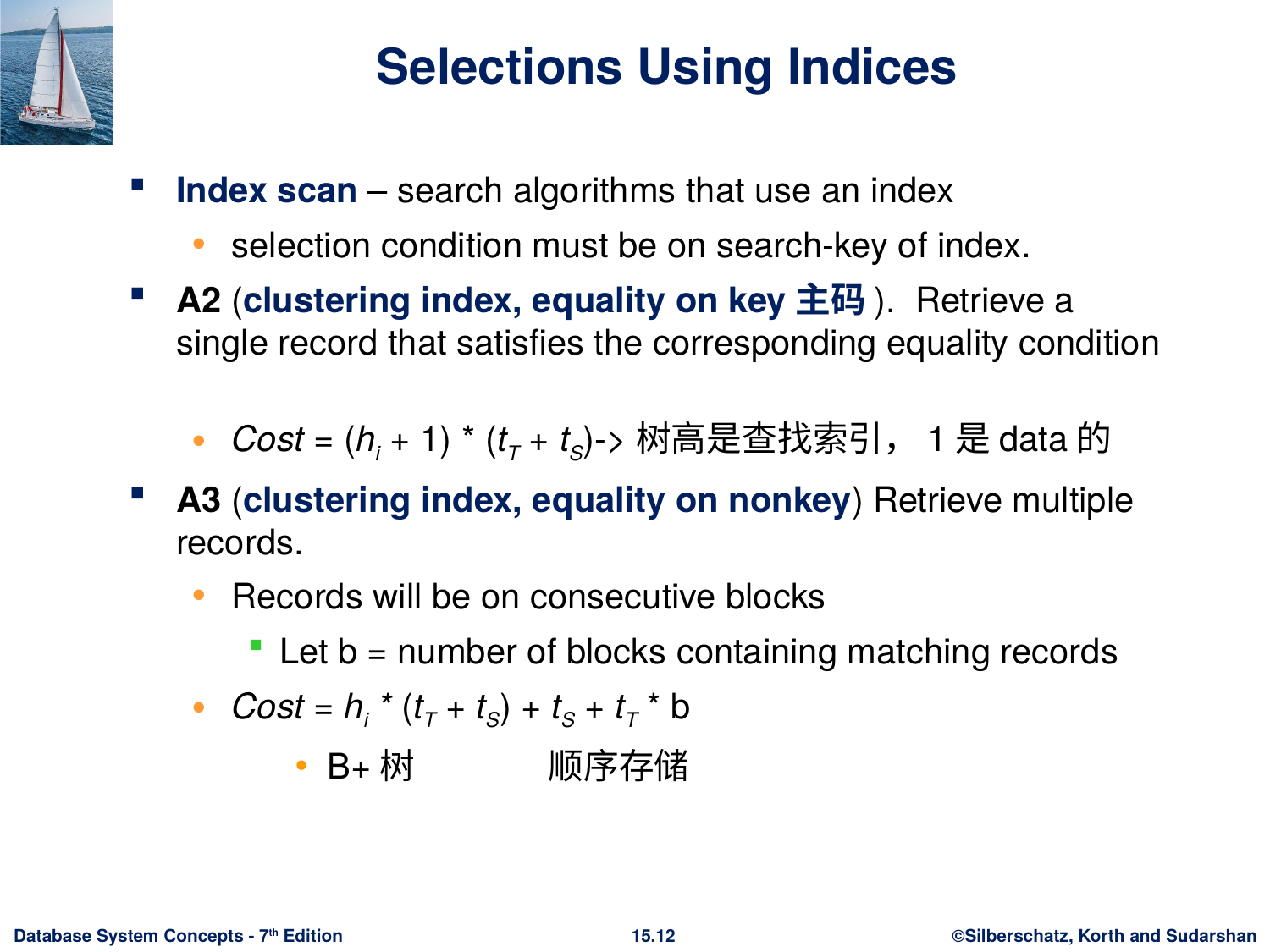

# Selections Using Indices
Index scan – search algorithms that use an index
selection condition must be on search-key of index.
A2 (clustering index, equality on key主码).  Retrieve a single record that satisfies the corresponding equality condition
Cost = (hi + 1) * (tT + tS)->树高是查找索引，1是data的
A3 (clustering index, equality on nonkey) Retrieve multiple records.
Records will be on consecutive blocks
Let b = number of blocks containing matching records
Cost = hi * (tT + tS) + tS + tT * b
B+树                 顺序存储